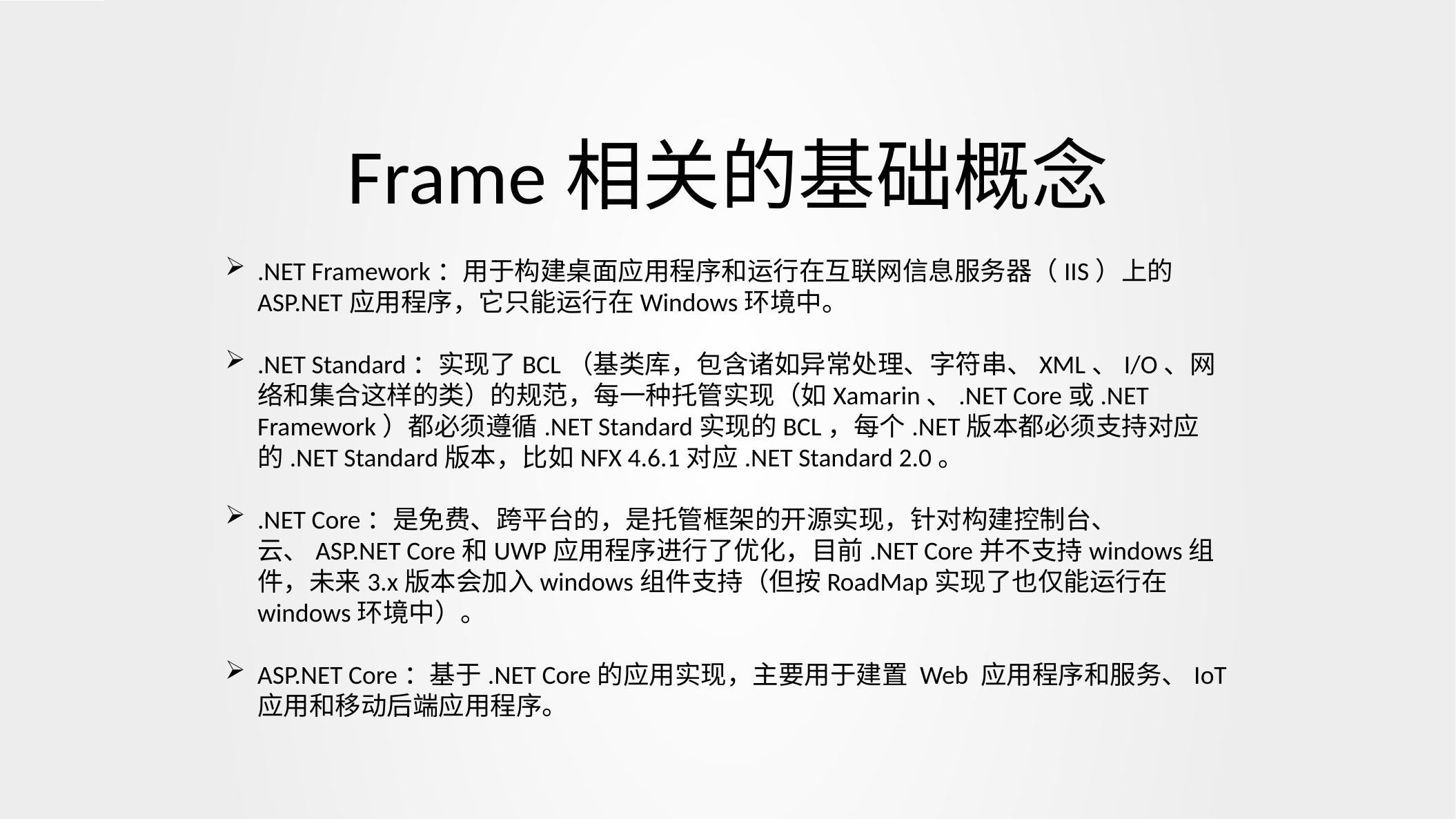

Frame相关的基础概念
.NET Framework：用于构建桌面应用程序和运行在互联网信息服务器（IIS）上的ASP.NET应用程序，它只能运行在Windows环境中。

.NET Standard：实现了BCL（基类库，包含诸如异常处理、字符串、XML、I/O、网络和集合这样的类）的规范，每一种托管实现（如Xamarin、.NET Core或.NET Framework）都必须遵循.NET Standard实现的BCL，每个.NET版本都必须支持对应的.NET Standard版本，比如NFX 4.6.1对应.NET Standard 2.0。

.NET Core：是免费、跨平台的，是托管框架的开源实现，针对构建控制台、云、ASP.NET Core和UWP应用程序进行了优化，目前.NET Core并不支持windows组件，未来3.x版本会加入windows组件支持（但按RoadMap实现了也仅能运行在windows环境中）。

ASP.NET Core：基于.NET Core的应用实现，主要用于建置 Web 应用程序和服务、IoT 应用和移动后端应用程序。